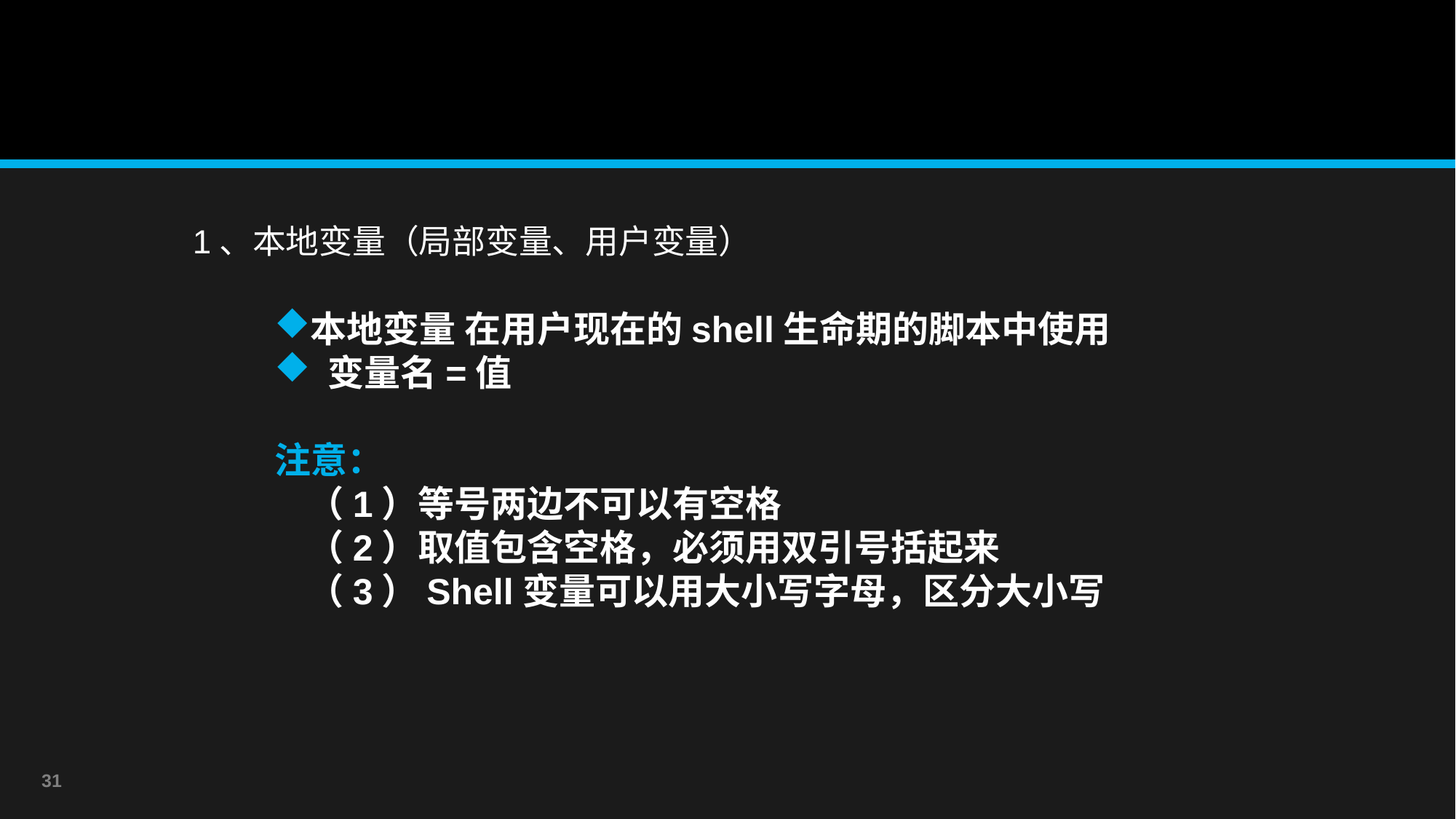

#
1、本地变量（局部变量、用户变量）

本地变量 在用户现在的shell生命期的脚本中使用
 变量名=值

注意：
   （1）等号两边不可以有空格
   （2）取值包含空格，必须用双引号括起来
   （3）Shell变量可以用大小写字母，区分大小写
31